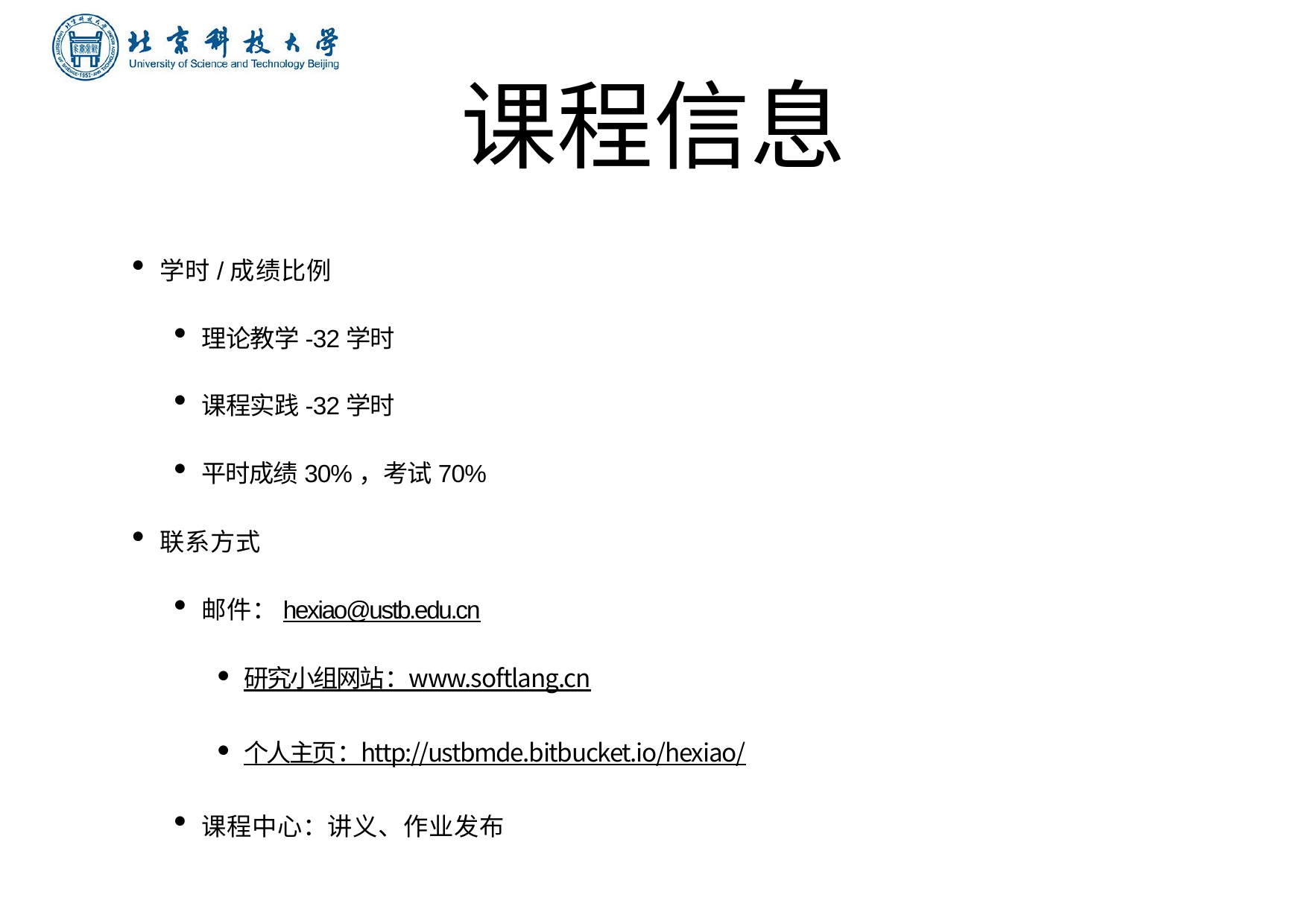

# 课程信息
学时/成绩⽐例
理论教学-32学时
课程实践-32学时
平时成绩30%，考试70%
联系⽅式
邮件：hexiao@ustb.edu.cn
研究⼩组⽹站：www.softlang.cn
个⼈主页：http://ustbmde.bitbucket.io/hexiao/
课程中⼼：讲义、作业发布